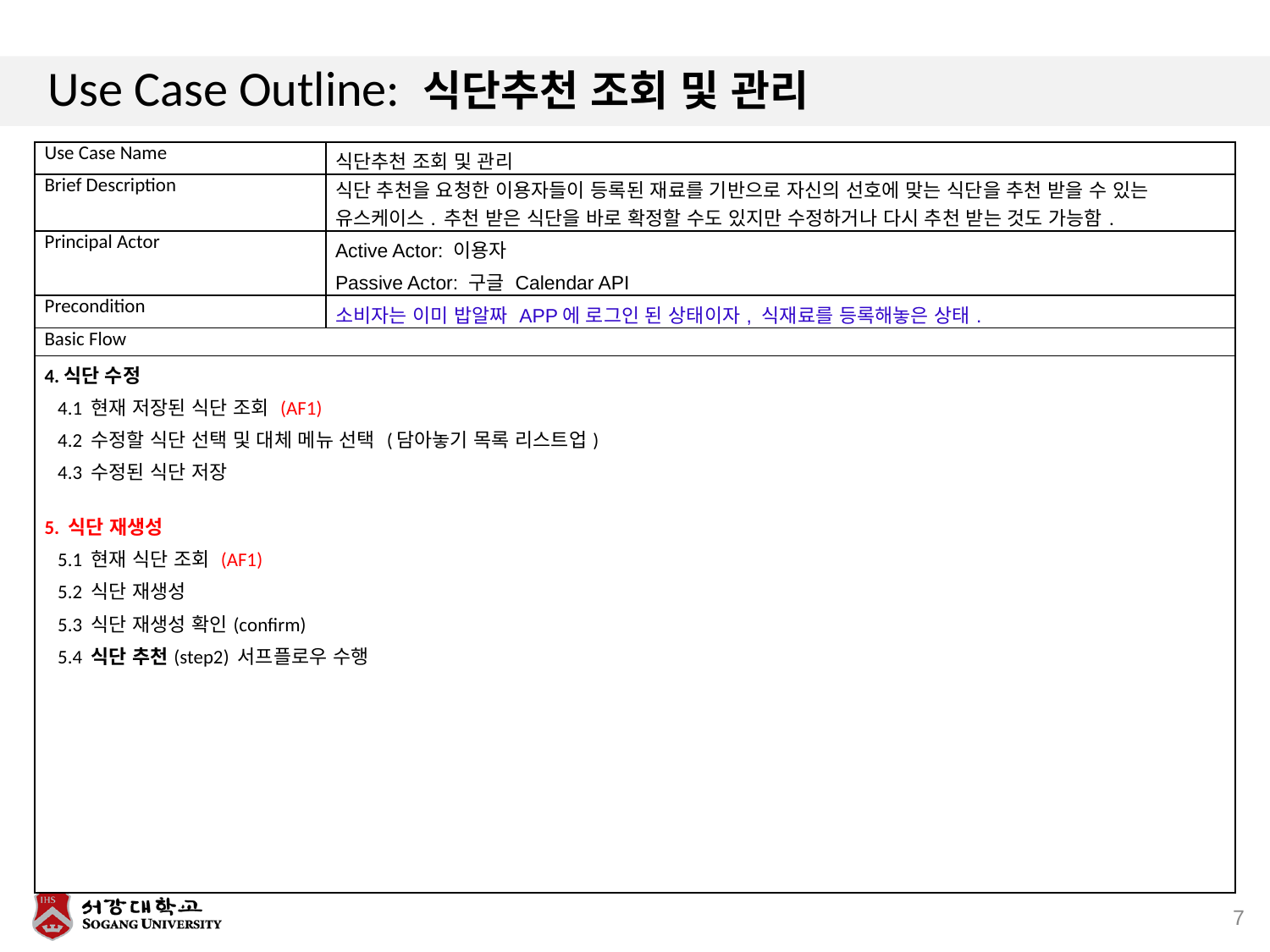

# Use Case Outline: 식단추천 조회 및 관리
| Use Case Name | 식단추천 조회 및 관리 |
| --- | --- |
| Brief Description | 식단 추천을 요청한 이용자들이 등록된 재료를 기반으로 자신의 선호에 맞는 식단을 추천 받을 수 있는 유스케이스. 추천 받은 식단을 바로 확정할 수도 있지만 수정하거나 다시 추천 받는 것도 가능함. |
| Principal Actor | Active Actor: 이용자 Passive Actor: 구글 Calendar API |
| Precondition | 소비자는 이미 밥알짜 APP에 로그인 된 상태이자, 식재료를 등록해놓은 상태. |
| Basic Flow |  |
| 4.식단 수정 4.1 현재 저장된 식단 조회 (AF1) 4.2 수정할 식단 선택 및 대체 메뉴 선택 (담아놓기 목록 리스트업) 4.3 수정된 식단 저장 5. 식단 재생성 5.1 현재 식단 조회 (AF1) 5.2 식단 재생성 5.3 식단 재생성 확인(confirm) 5.4 식단 추천(step2) 서프플로우 수행 |  |
7